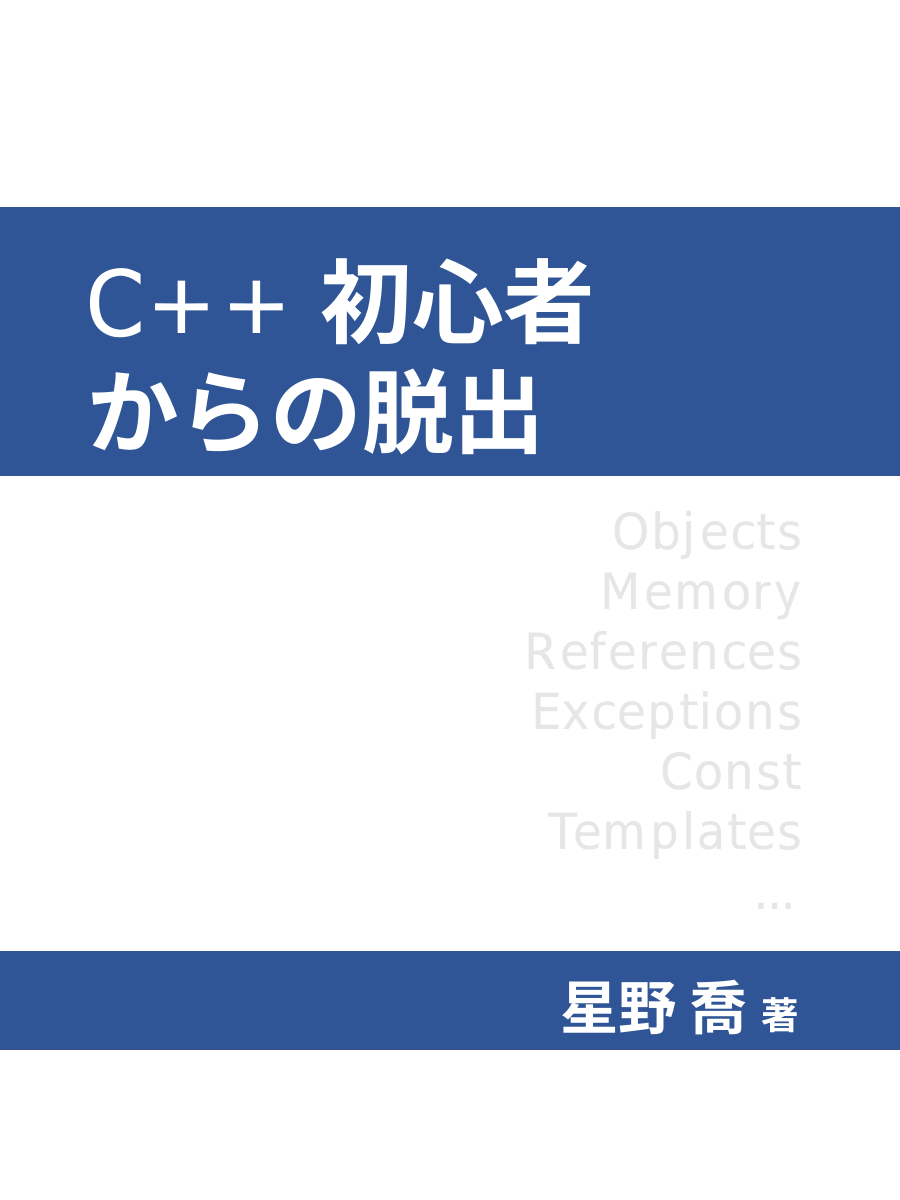

C++初心者
からの脱出
Objects
Memory
References
Exceptions
Const
Templates
…

星野 喬 著